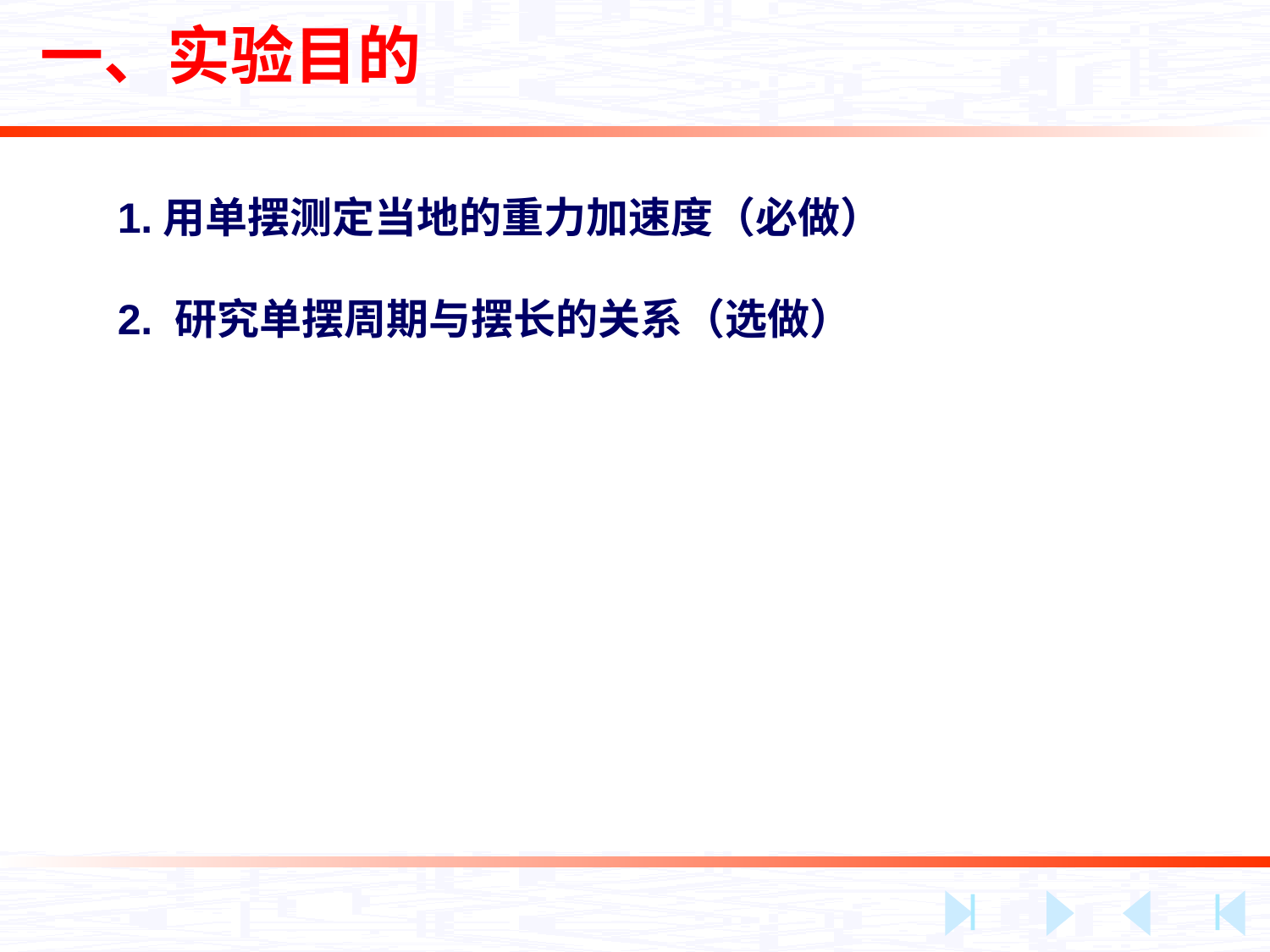

一、实验目的
1.用单摆测定当地的重力加速度（必做）

2. 研究单摆周期与摆长的关系（选做）